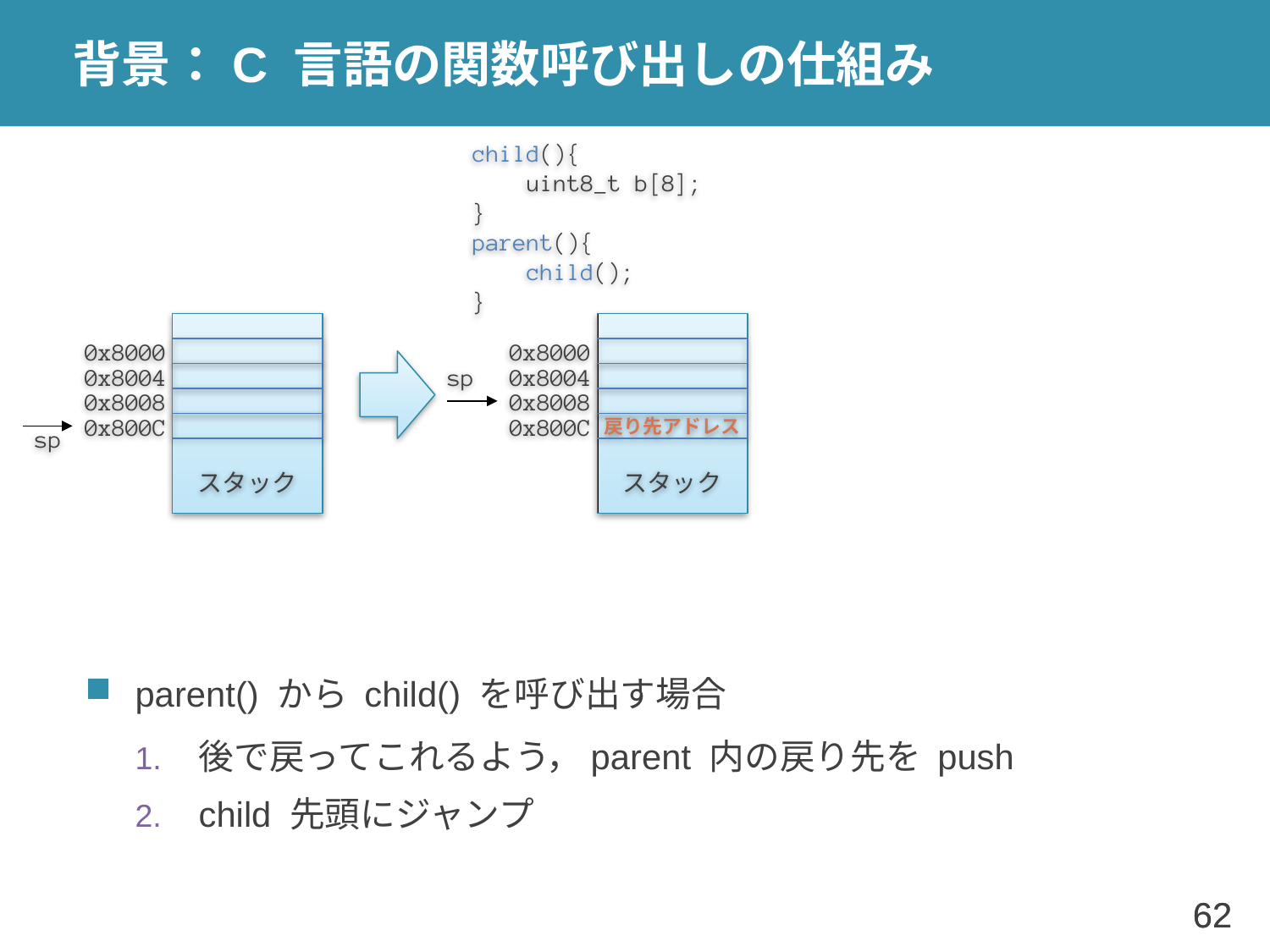

# 背景：C 言語の関数呼び出しの仕組み
child(){
    uint8_t b[8];
}
parent(){
    child();
}

0x8000

0x8000

0x8004

sp
0x8004

0x8008

0x8008

0x800C

0x800C
戻り先アドレス
sp
スタック
スタック
parent() から child() を呼び出す場合
後で戻ってこれるよう，parent 内の戻り先を push
child 先頭にジャンプ